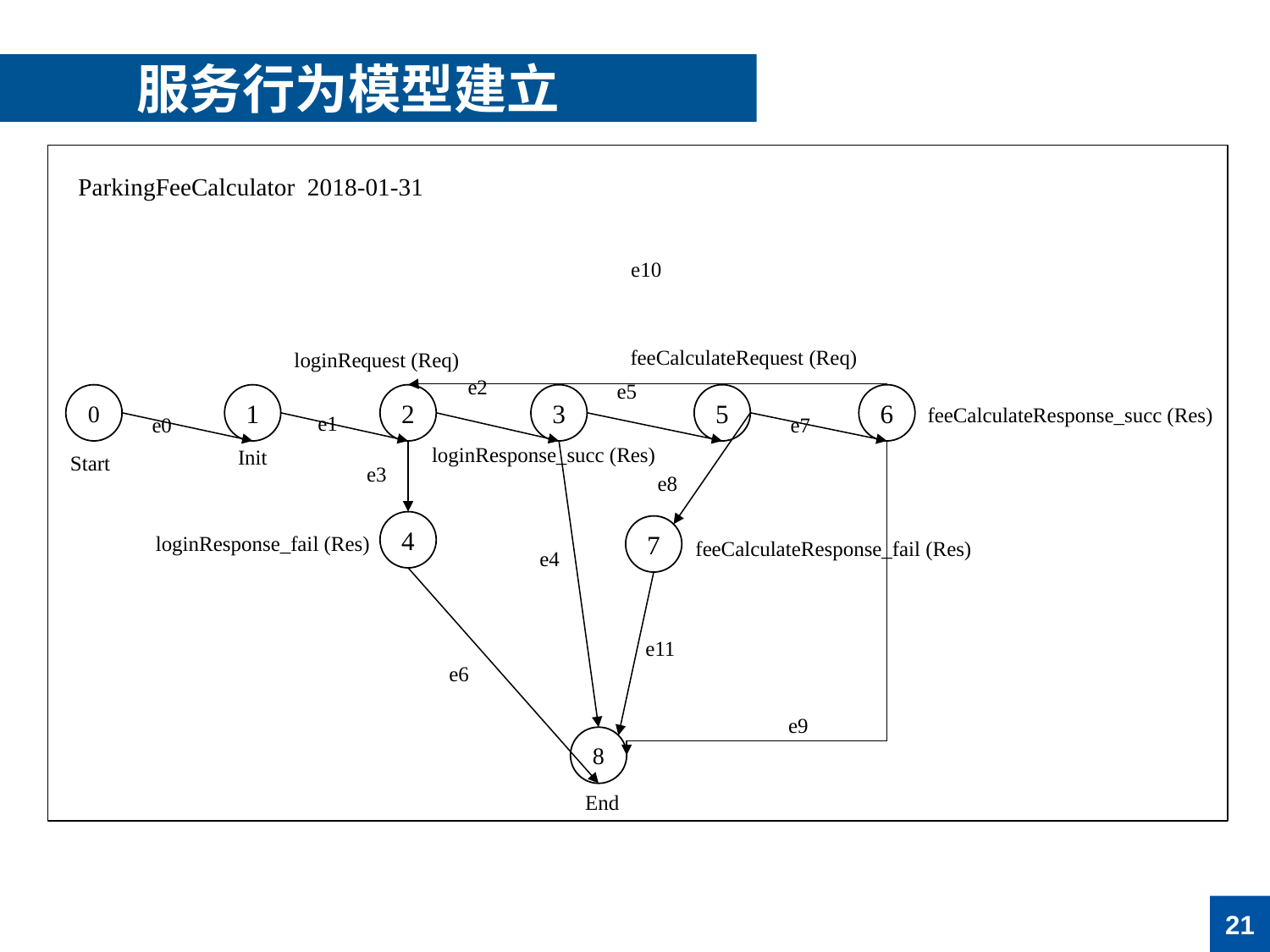

服务行为模型建立

ParkingFeeCalculator  2018-01-31
e10
feeCalculateRequest (Req)
loginRequest (Req)
e2
e5
0
1
2
3
5
6
feeCalculateResponse_succ (Res)
e1
e7
e0
loginResponse_succ (Res)
Init
Start
e3
e8
4
7
loginResponse_fail (Res)
feeCalculateResponse_fail (Res)
e4
e11
e6
e9
8
End
21